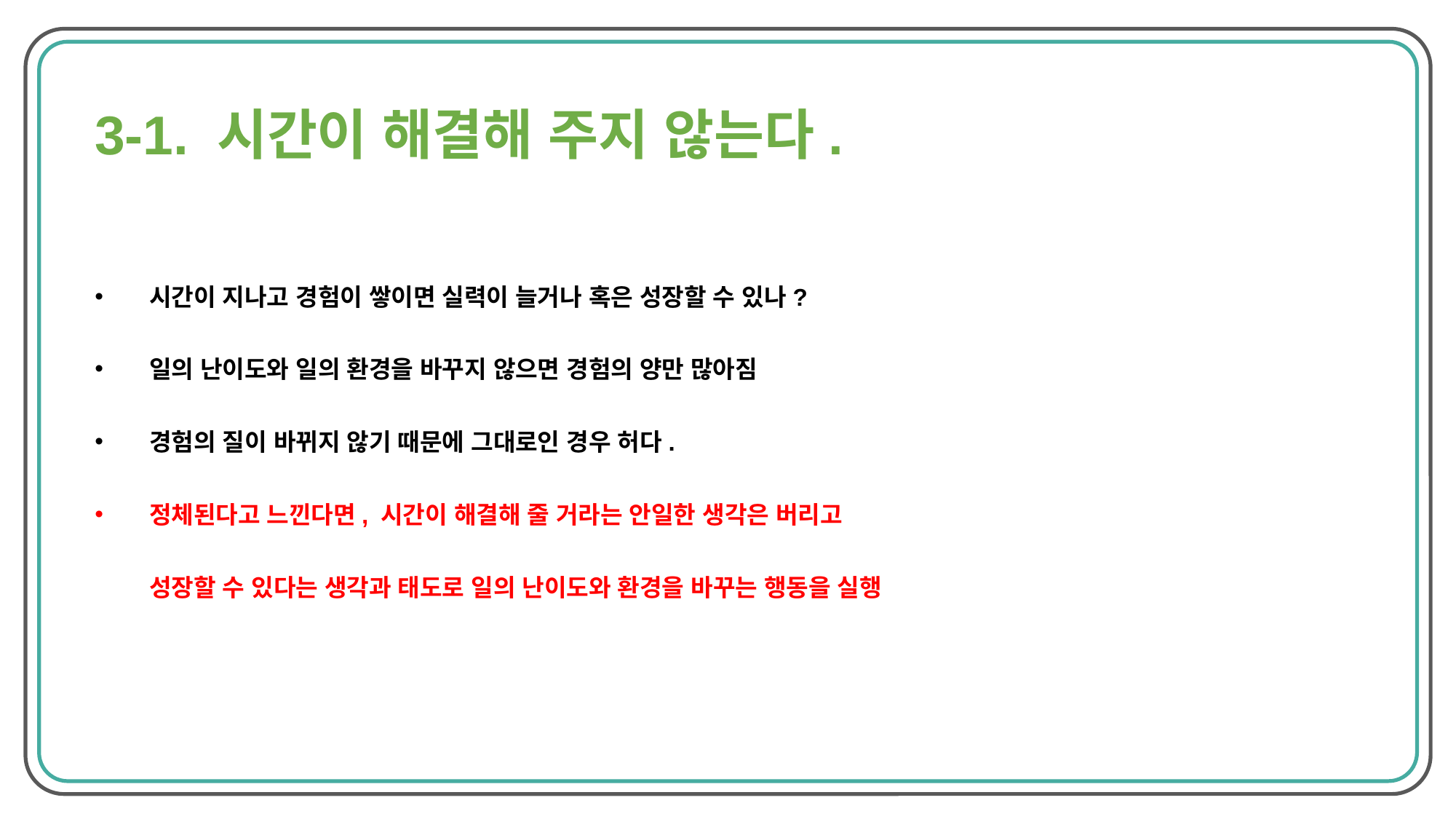

3-1. 시간이 해결해 주지 않는다.
시간이 지나고 경험이 쌓이면 실력이 늘거나 혹은 성장할 수 있나?
일의 난이도와 일의 환경을 바꾸지 않으면 경험의 양만 많아짐
경험의 질이 바뀌지 않기 때문에 그대로인 경우 허다.
정체된다고 느낀다면, 시간이 해결해 줄 거라는 안일한 생각은 버리고
성장할 수 있다는 생각과 태도로 일의 난이도와 환경을 바꾸는 행동을 실행